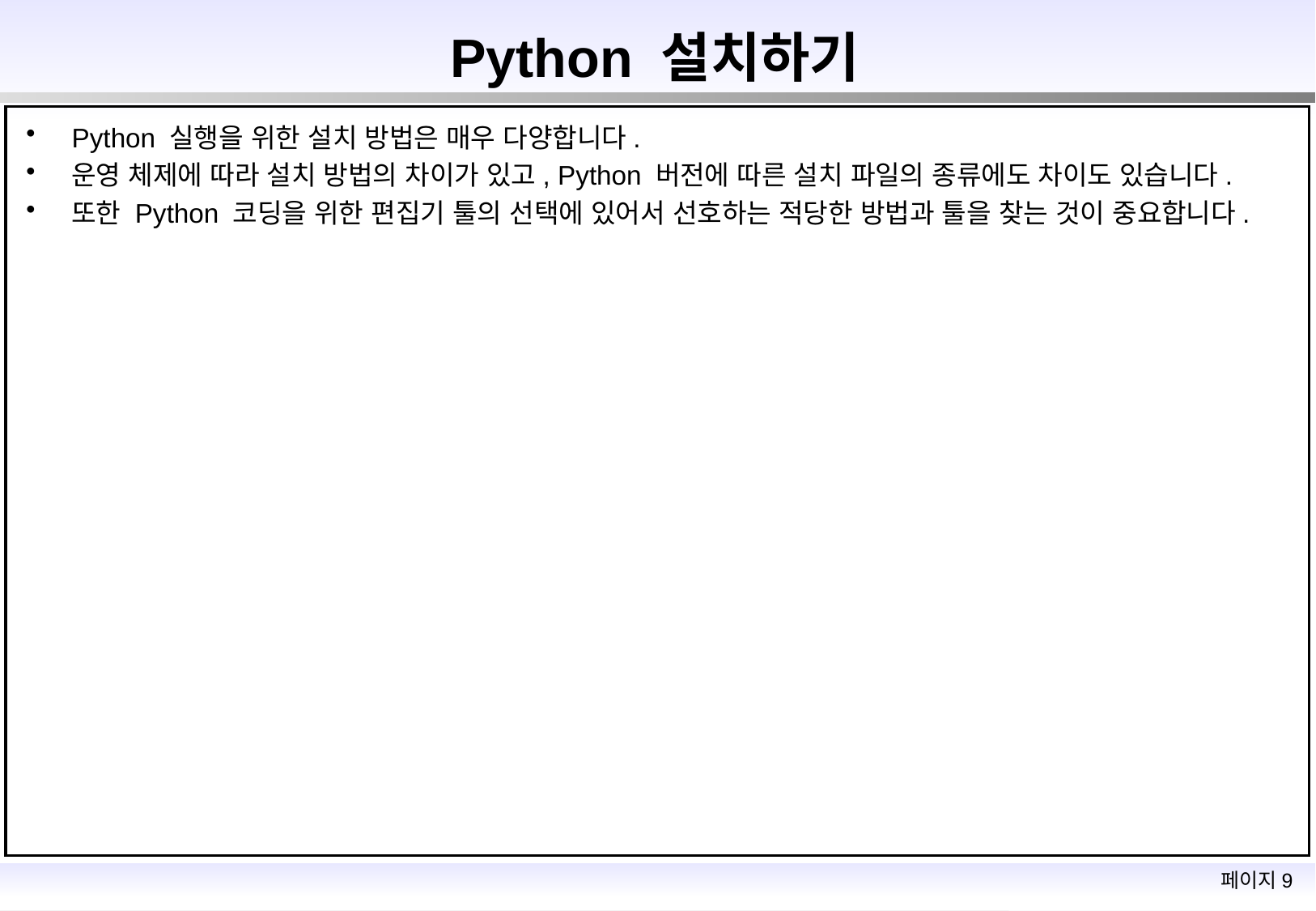

# Python 설치하기
Python 실행을 위한 설치 방법은 매우 다양합니다.
운영 체제에 따라 설치 방법의 차이가 있고, Python 버전에 따른 설치 파일의 종류에도 차이도 있습니다.
또한 Python 코딩을 위한 편집기 툴의 선택에 있어서 선호하는 적당한 방법과 툴을 찾는 것이 중요합니다.